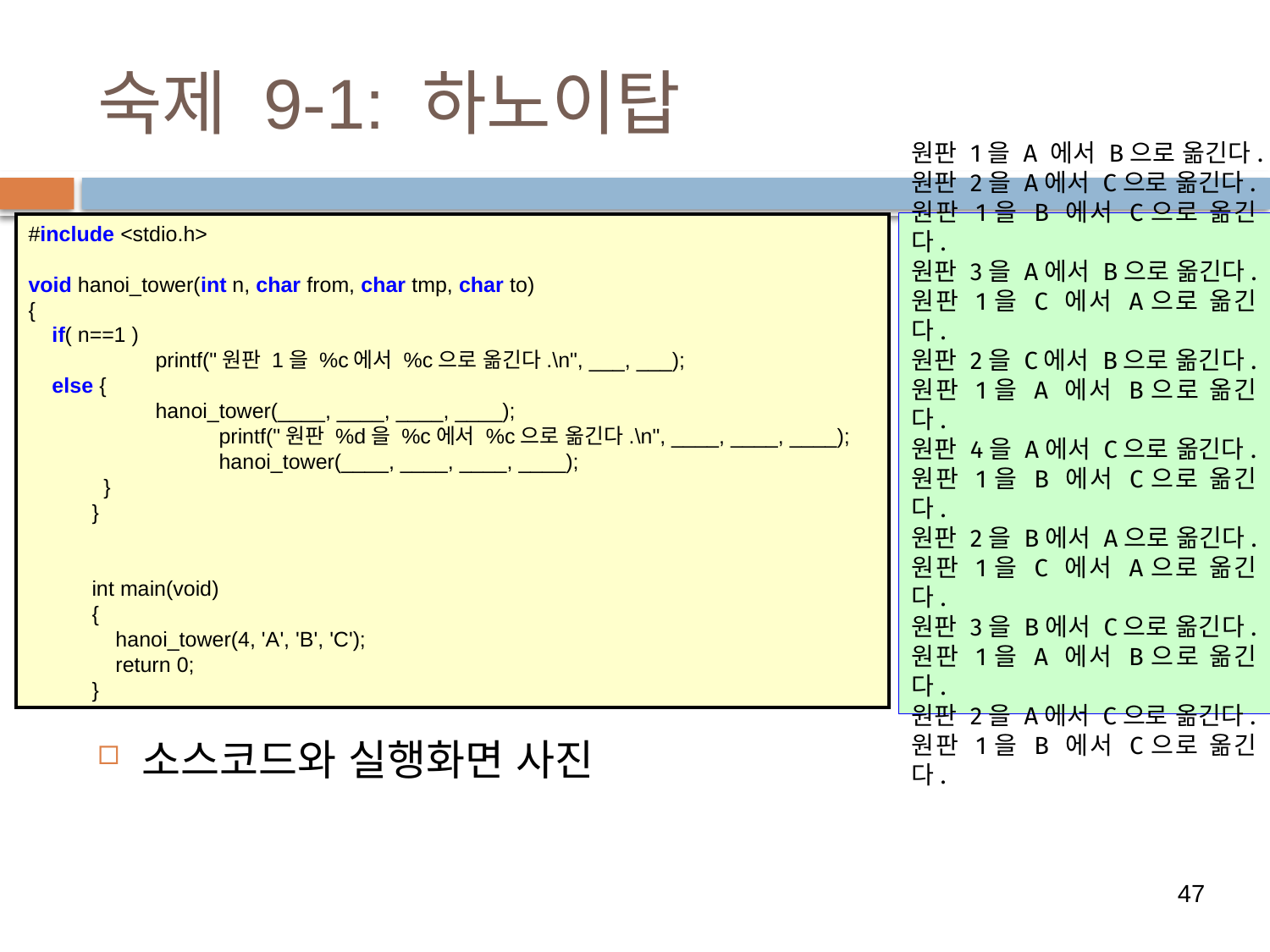

# 숙제 9-1: 하노이탑
원판 1을 A 에서 B으로 옮긴다.
원판 2을 A에서 C으로 옮긴다.
원판 1을 B 에서 C으로 옮긴다.
원판 3을 A에서 B으로 옮긴다.
원판 1을 C 에서 A으로 옮긴다.
원판 2을 C에서 B으로 옮긴다.
원판 1을 A 에서 B으로 옮긴다.
원판 4을 A에서 C으로 옮긴다.
원판 1을 B 에서 C으로 옮긴다.
원판 2을 B에서 A으로 옮긴다.
원판 1을 C 에서 A으로 옮긴다.
원판 3을 B에서 C으로 옮긴다.
원판 1을 A 에서 B으로 옮긴다.
원판 2을 A에서 C으로 옮긴다.
원판 1을 B 에서 C으로 옮긴다.
#include <stdio.h>

void hanoi_tower(int n, char from, char tmp, char to)
{
    if( n==1 )
	printf("원판 1을 %c에서 %c으로 옮긴다.\n", ___, ___);
    else {
	hanoi_tower(____, ____, ____, ____);
	printf("원판 %d을 %c에서 %c으로 옮긴다.\n", ____, ____, ____);
	hanoi_tower(____, ____, ____, ____);
  }
}

int main(void)
{
    hanoi_tower(4, 'A', 'B', 'C');
    return 0;
}

소스코드와 실행화면 사진
47